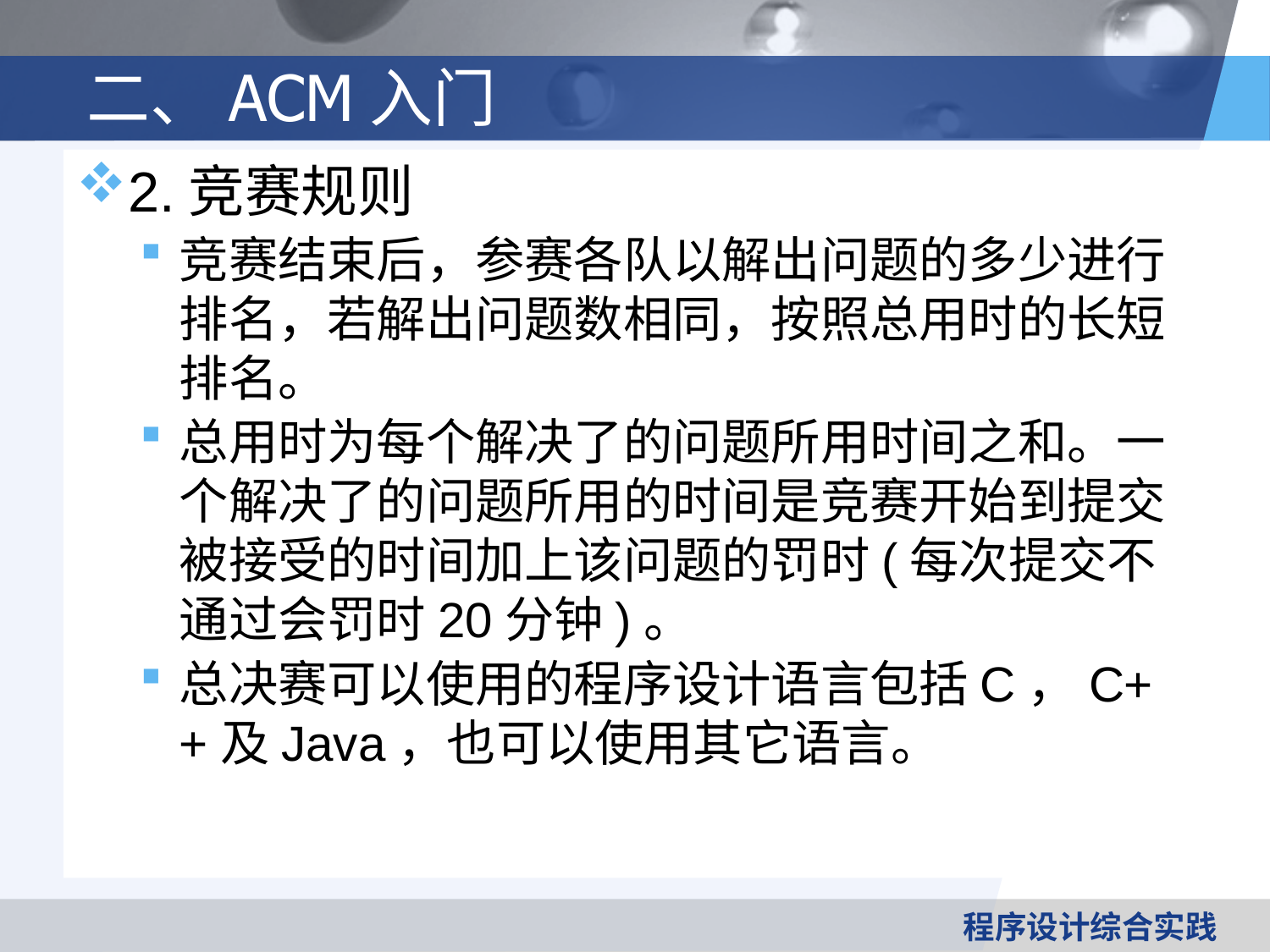

# 二、ACM入门
2.竞赛规则
竞赛结束后，参赛各队以解出问题的多少进行排名，若解出问题数相同，按照总用时的长短排名。
总用时为每个解决了的问题所用时间之和。一个解决了的问题所用的时间是竞赛开始到提交被接受的时间加上该问题的罚时(每次提交不通过会罚时20分钟)。
总决赛可以使用的程序设计语言包括C，C++及Java，也可以使用其它语言。